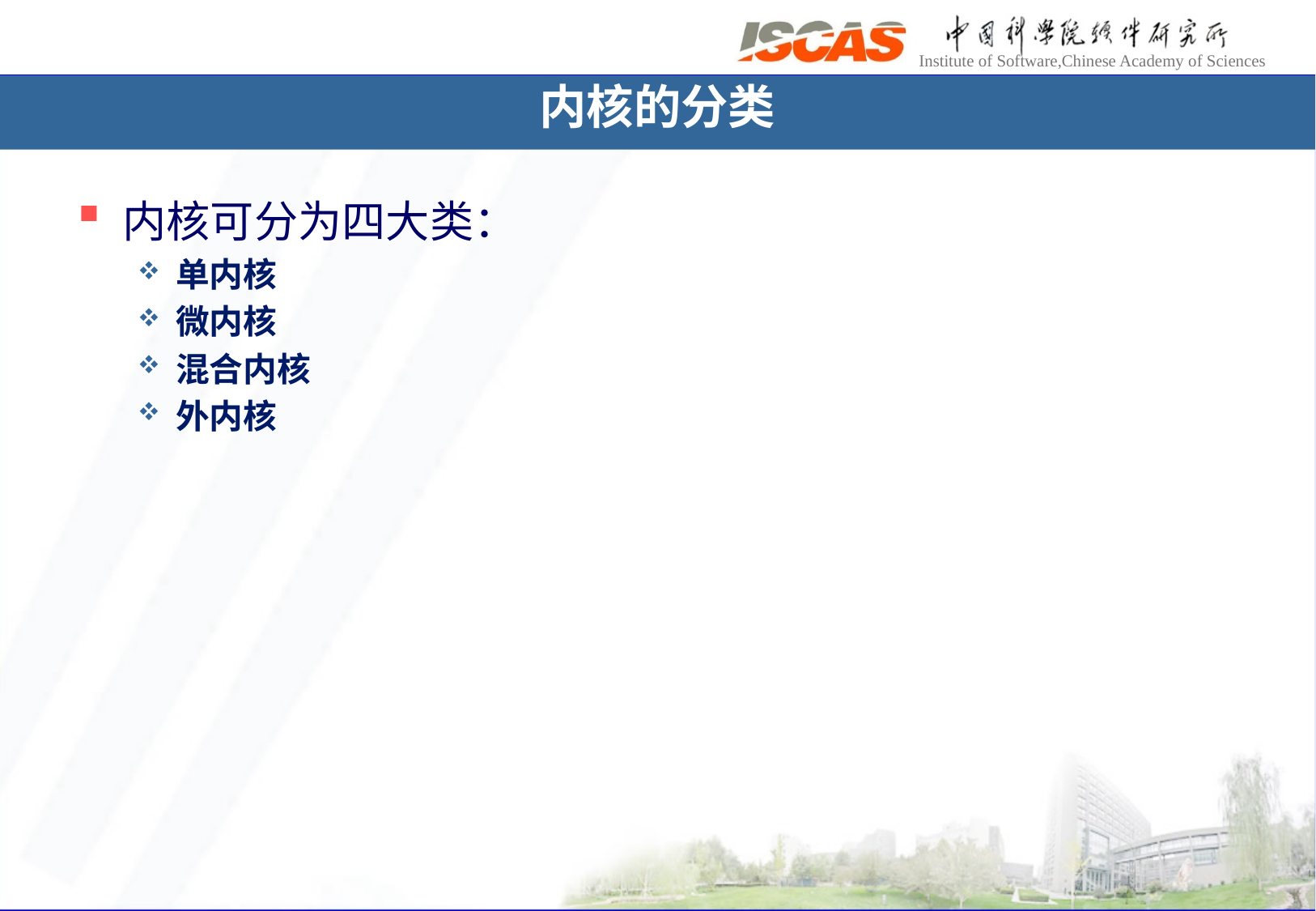

# 内核的分类
内核可分为四大类：
单内核
微内核
混合内核
外内核